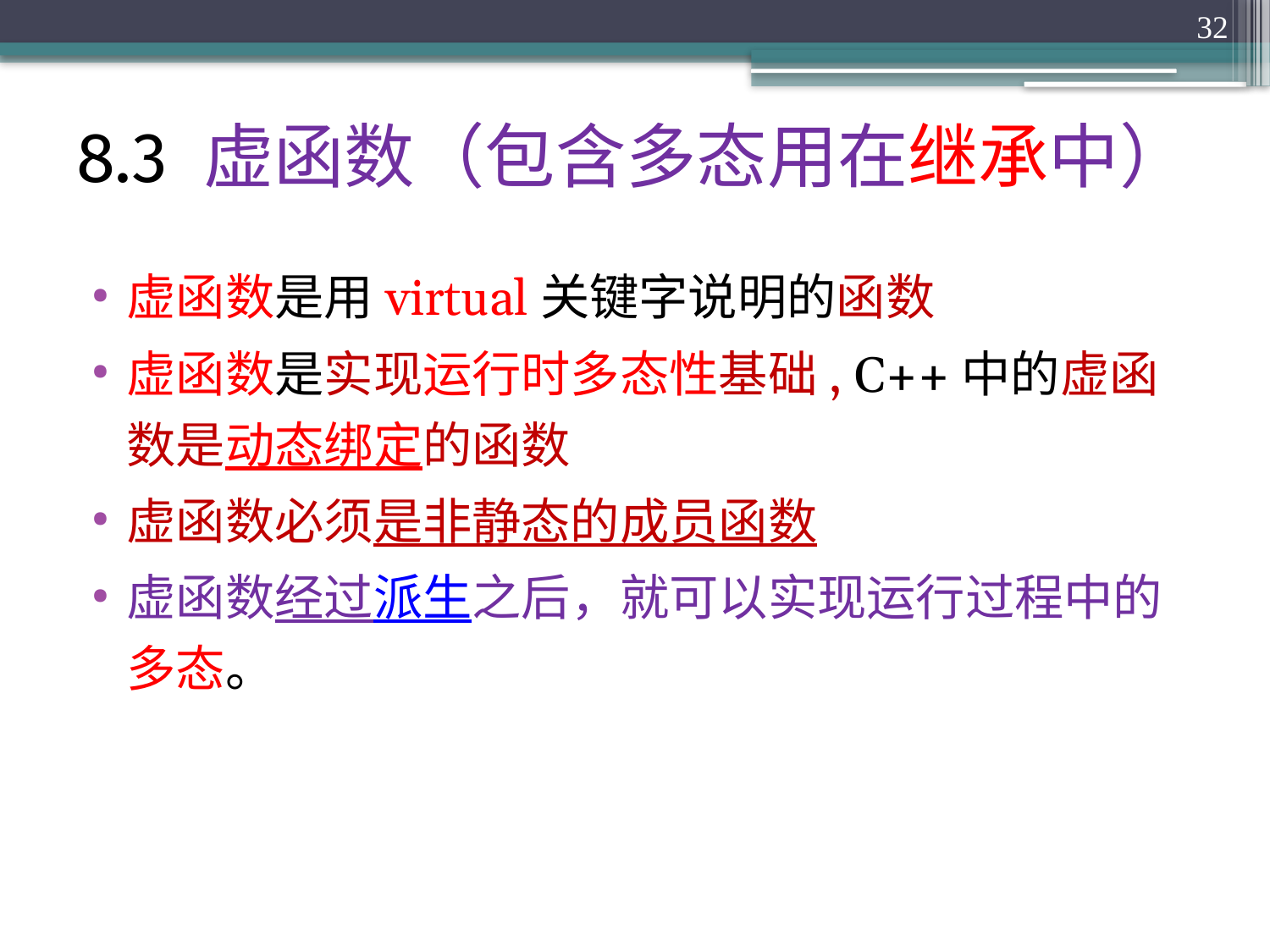

32
# 8.3 虚函数（包含多态用在继承中）
虚函数是用virtual关键字说明的函数
虚函数是实现运行时多态性基础, C++中的虚函数是动态绑定的函数
虚函数必须是非静态的成员函数
虚函数经过派生之后，就可以实现运行过程中的多态。